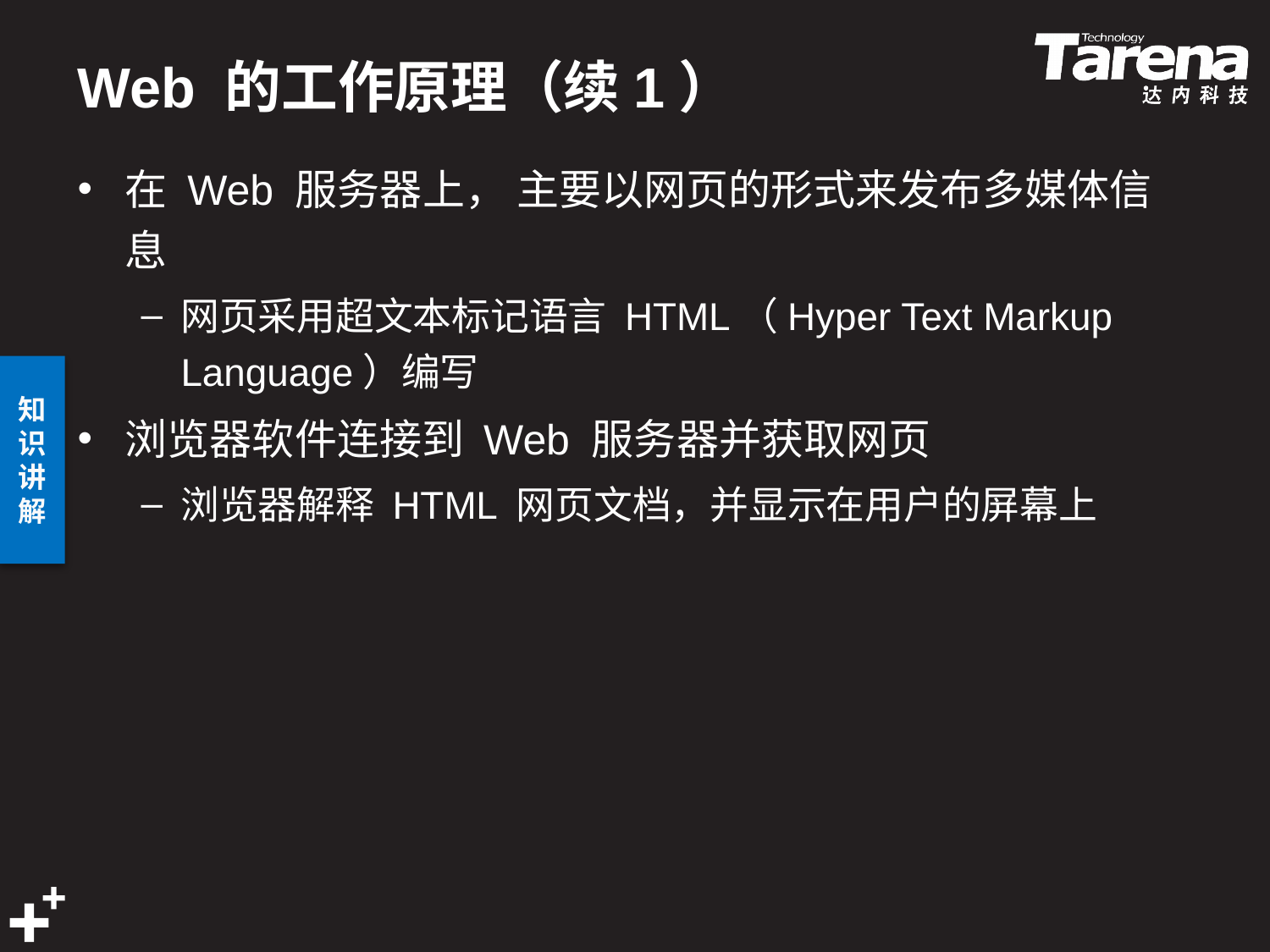

# Web 的工作原理（续1）
在 Web 服务器上， 主要以网页的形式来发布多媒体信息
网页采用超文本标记语言 HTML（Hyper Text Markup Language）编写
浏览器软件连接到 Web 服务器并获取网页
浏览器解释 HTML 网页文档，并显示在用户的屏幕上